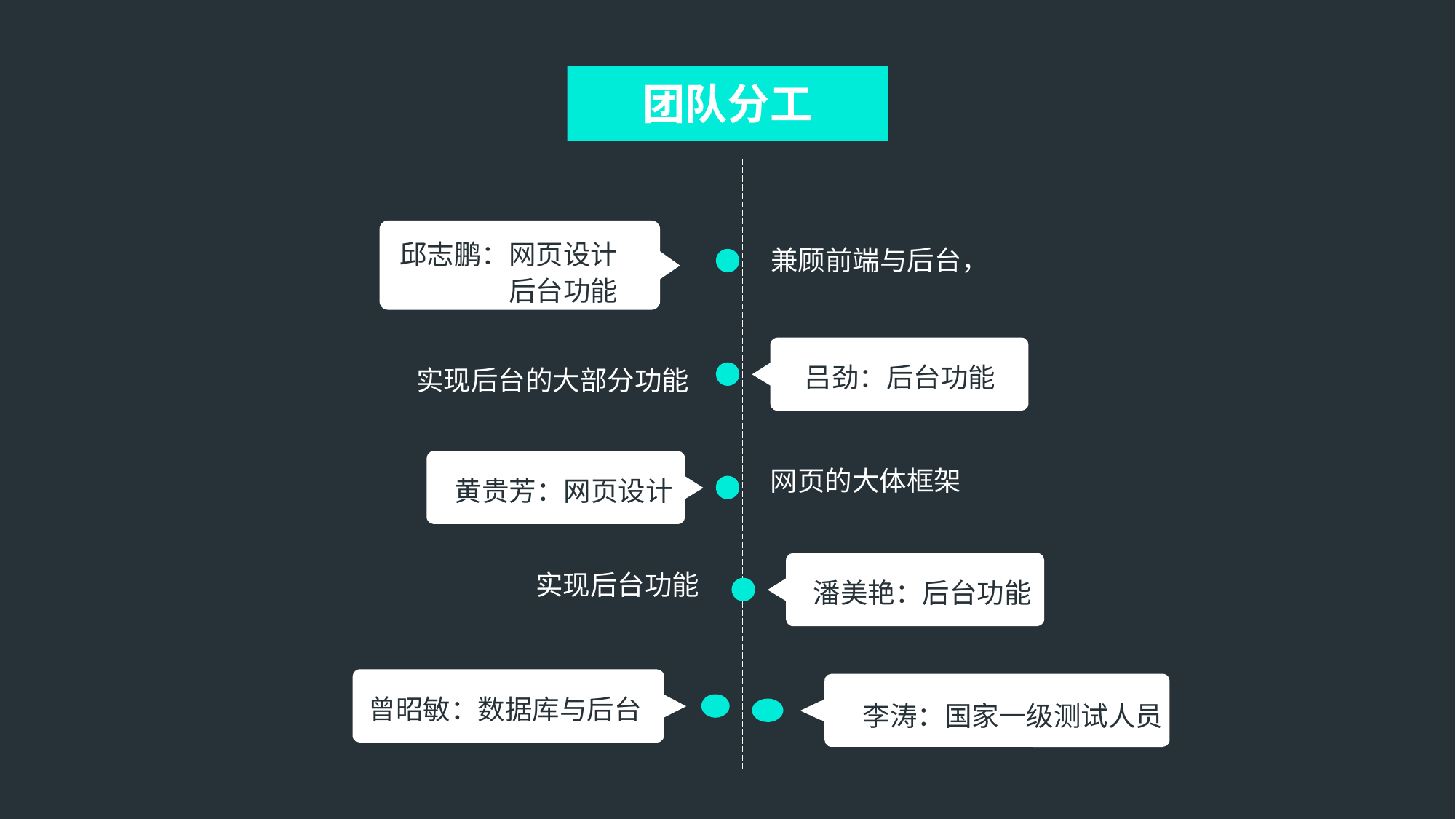

团队分工

邱志鹏：网页设计
	后台功能
兼顾前端与后台，

吕劲：后台功能

实现后台的大部分功能

黄贵芳：网页设计

网页的大体框架

潘美艳：后台功能

实现后台功能

曾昭敏：数据库与后台

李涛：国家一级测试人员